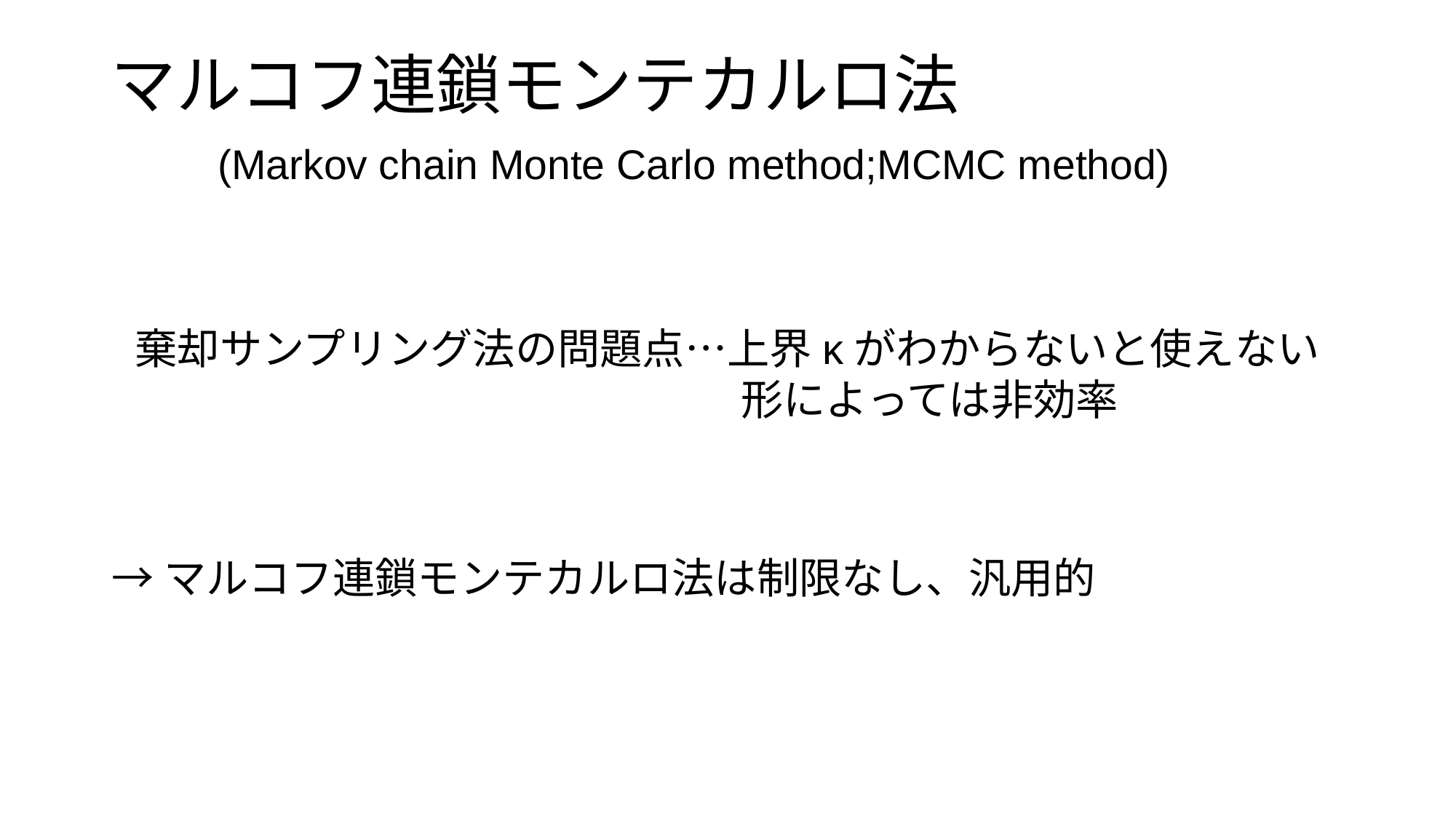

# マルコフ連鎖モンテカルロ法 (Markov chain Monte Carlo method;MCMC method)
棄却サンプリング法の問題点…上界κがわからないと使えない
				　　　　形によっては非効率
→マルコフ連鎖モンテカルロ法は制限なし、汎用的